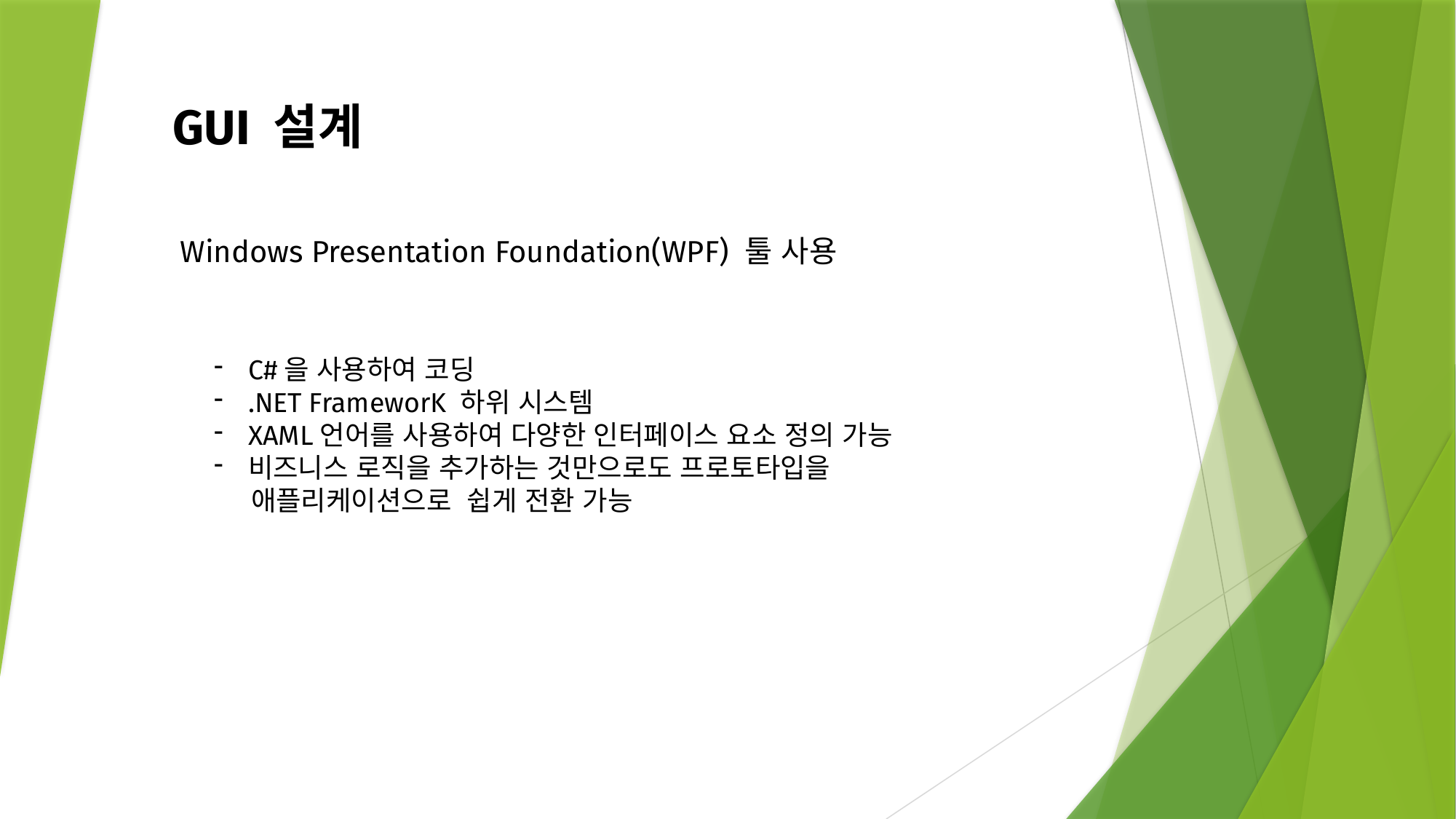

GUI 설계
Windows Presentation Foundation(WPF) 툴 사용
C#을 사용하여 코딩
.NET FrameworK 하위 시스템
XAML언어를 사용하여 다양한 인터페이스 요소 정의 가능
비즈니스 로직을 추가하는 것만으로도 프로토타입을
    애플리케이션으로  쉽게 전환 가능